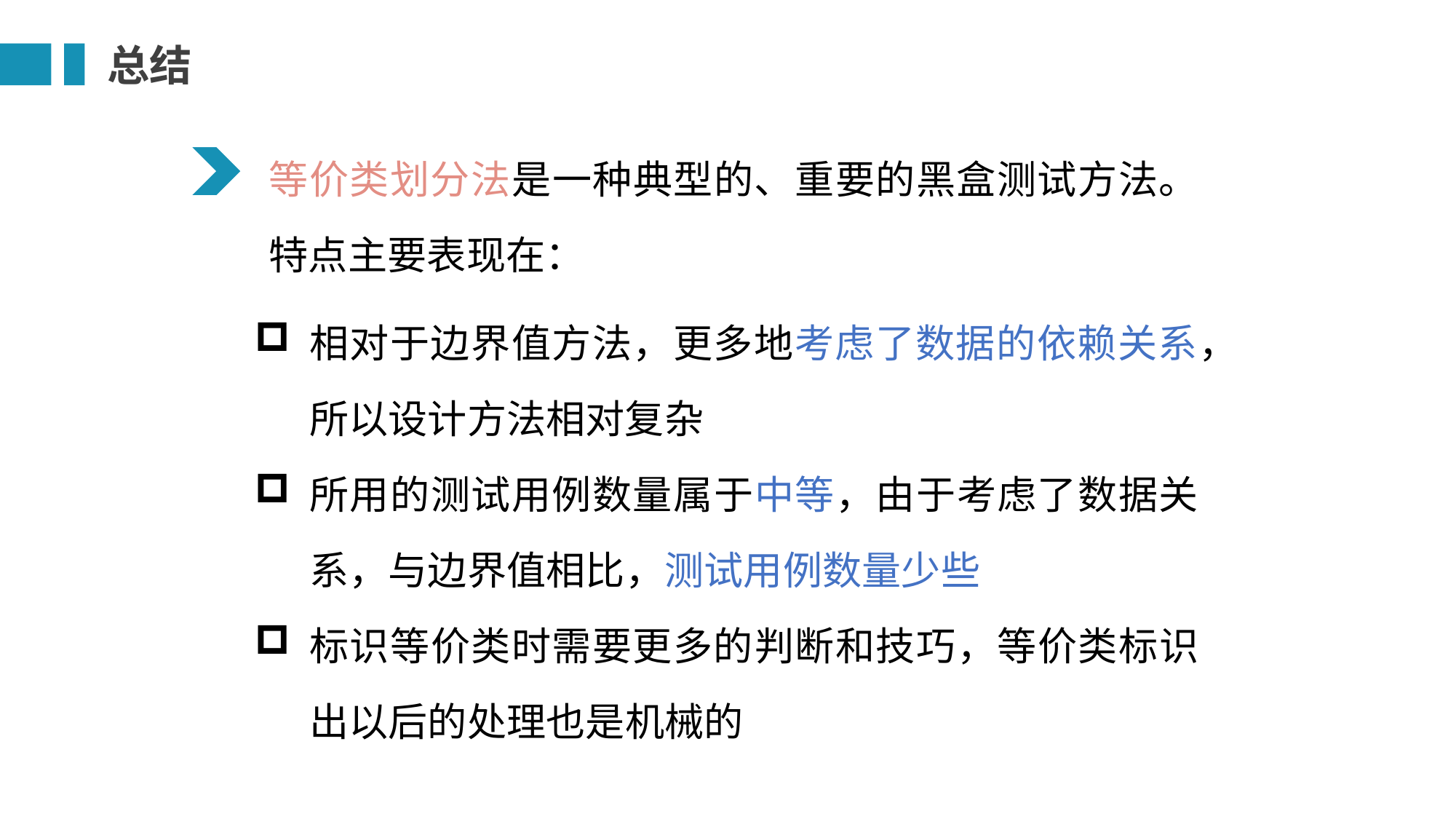

总结

等价类划分法是一种典型的、重要的黑盒测试方法。特点主要表现在：

相对于边界值方法，更多地考虑了数据的依赖关系，所以设计方法相对复杂
所用的测试用例数量属于中等，由于考虑了数据关系，与边界值相比，测试用例数量少些
标识等价类时需要更多的判断和技巧，等价类标识出以后的处理也是机械的
133